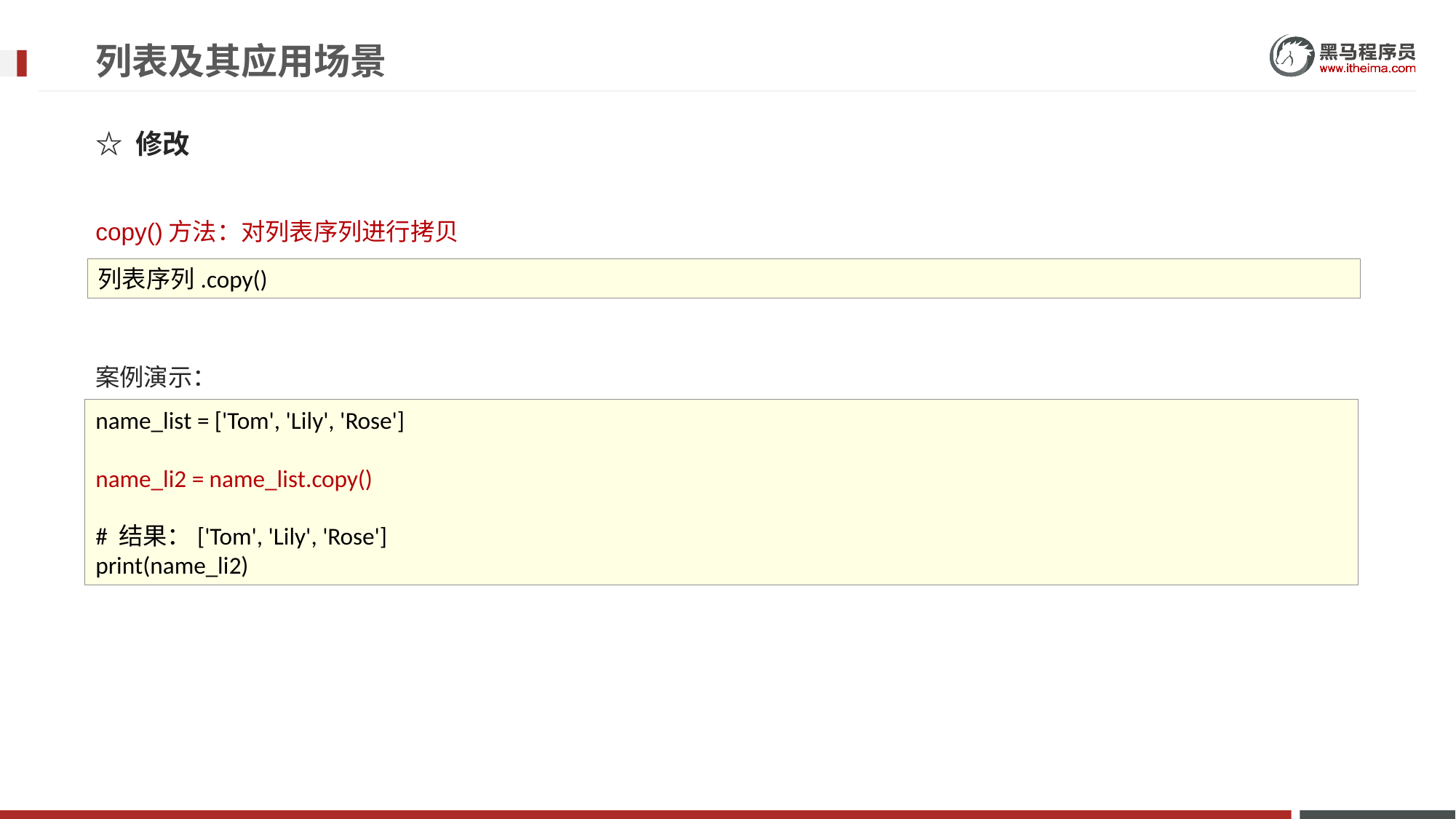

# 列表及其应用场景
☆ 修改
copy()方法：对列表序列进行拷贝

案例演示：
列表序列.copy()
name_list = ['Tom', 'Lily', 'Rose']

name_li2 = name_list.copy()

# 结果：['Tom', 'Lily', 'Rose']
print(name_li2)